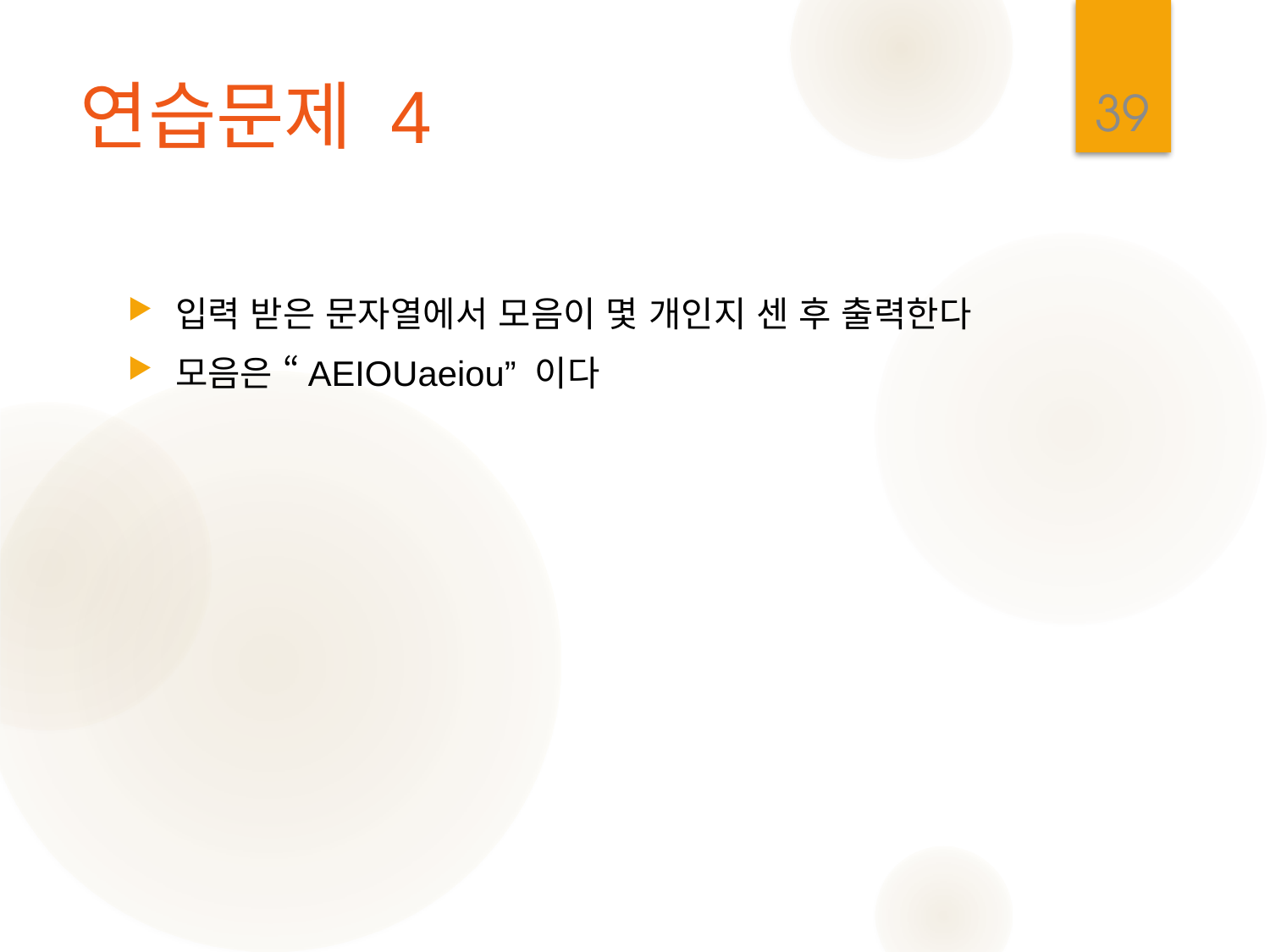

39
# 연습문제 4
입력 받은 문자열에서 모음이 몇 개인지 센 후 출력한다
모음은 “AEIOUaeiou” 이다